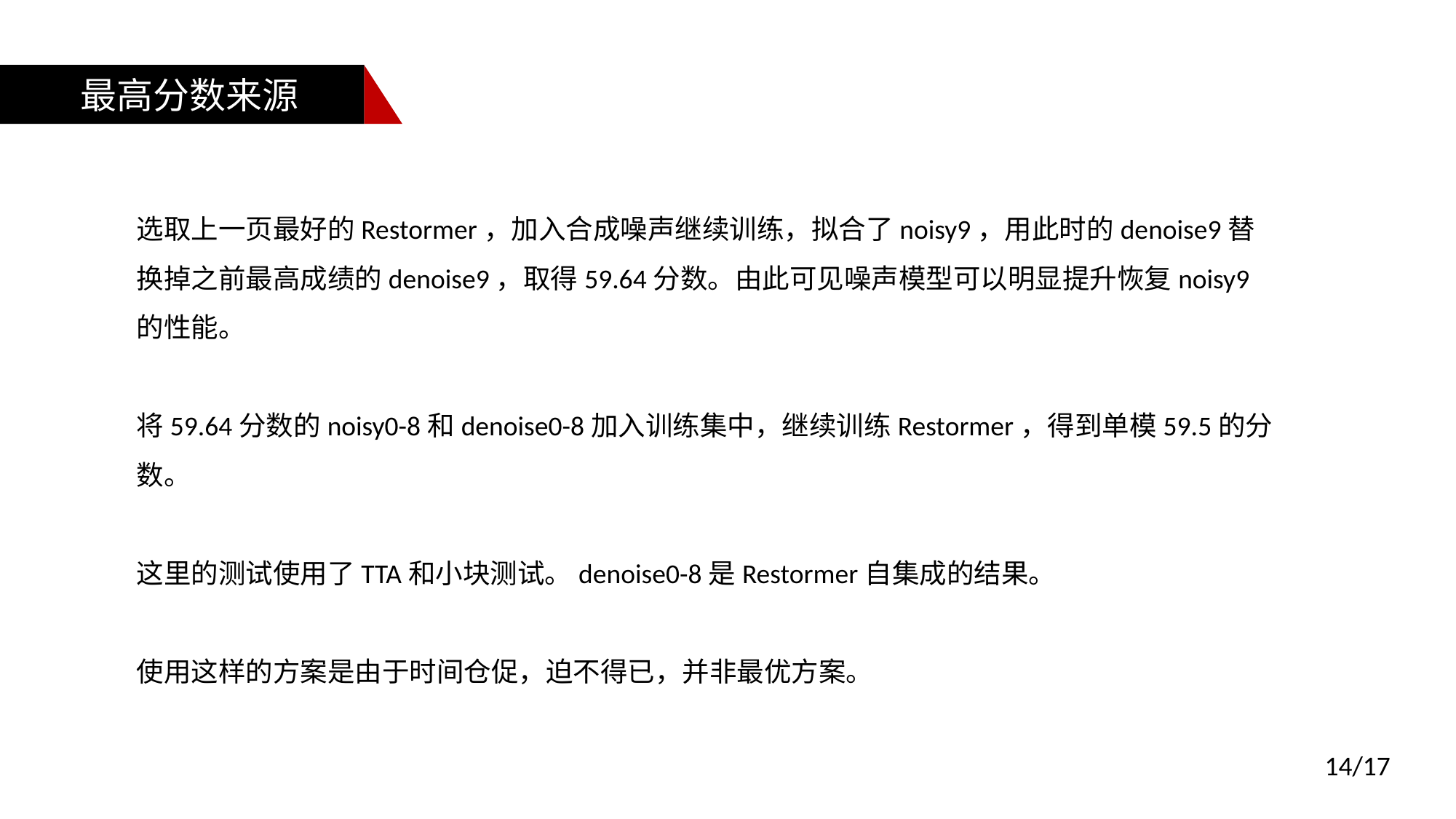

最高分数来源
选取上一页最好的Restormer，加入合成噪声继续训练，拟合了noisy9，用此时的denoise9替换掉之前最高成绩的denoise9，取得59.64分数。由此可见噪声模型可以明显提升恢复noisy9的性能。

将59.64分数的noisy0-8和denoise0-8加入训练集中，继续训练Restormer，得到单模59.5的分数。

这里的测试使用了TTA和小块测试。denoise0-8是Restormer自集成的结果。

使用这样的方案是由于时间仓促，迫不得已，并非最优方案。
14/17